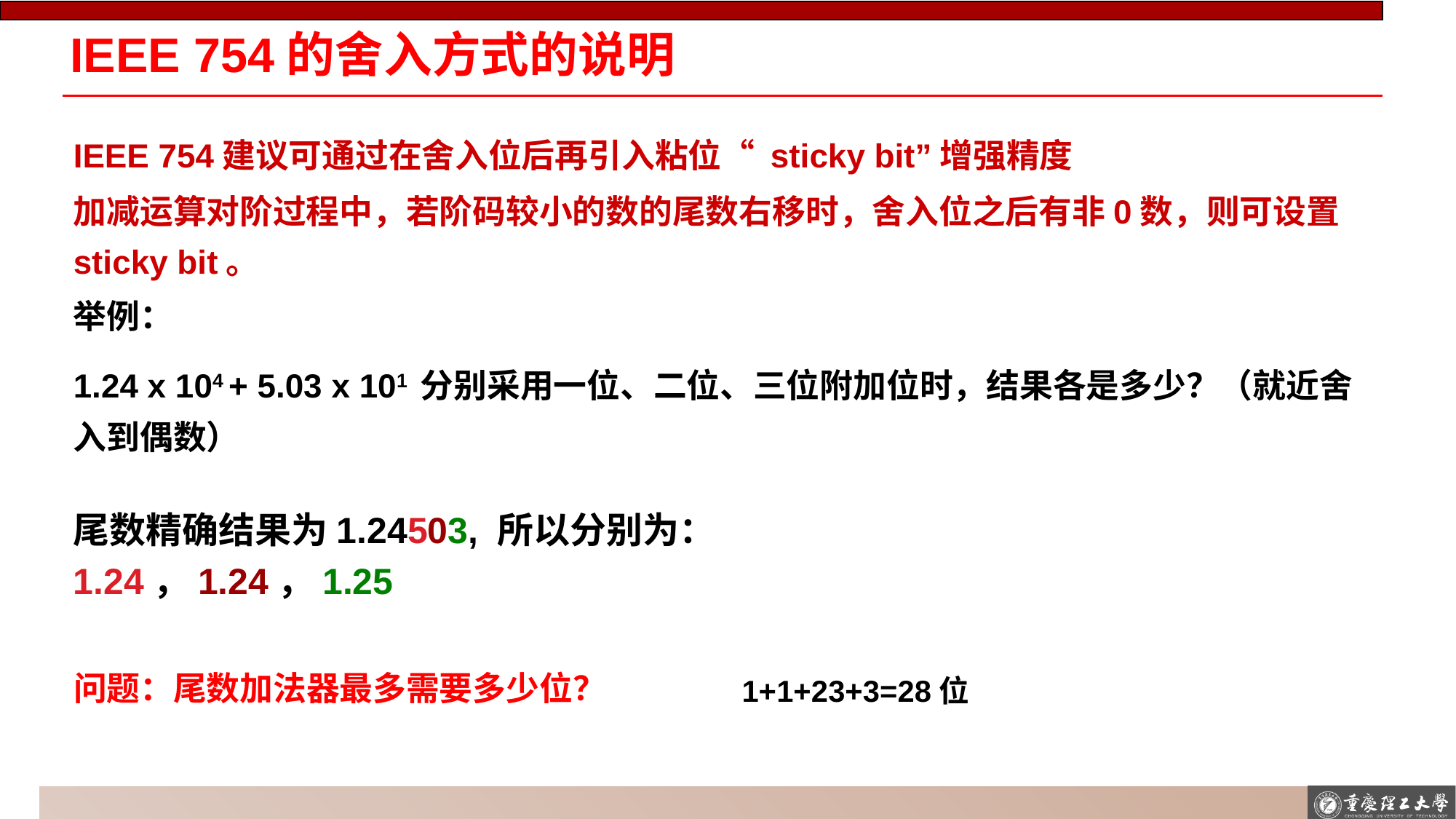

# IEEE 754的舍入方式的说明
IEEE 754建议可通过在舍入位后再引入粘位“ sticky bit”增强精度
加减运算对阶过程中，若阶码较小的数的尾数右移时，舍入位之后有非0数，则可设置sticky bit。
举例：
1.24 x 104 + 5.03 x 101 分别采用一位、二位、三位附加位时，结果各是多少？（就近舍入到偶数）
尾数精确结果为1.24503, 所以分别为：
1.24，1.24，1.25
问题：尾数加法器最多需要多少位？
1+1+23+3=28位